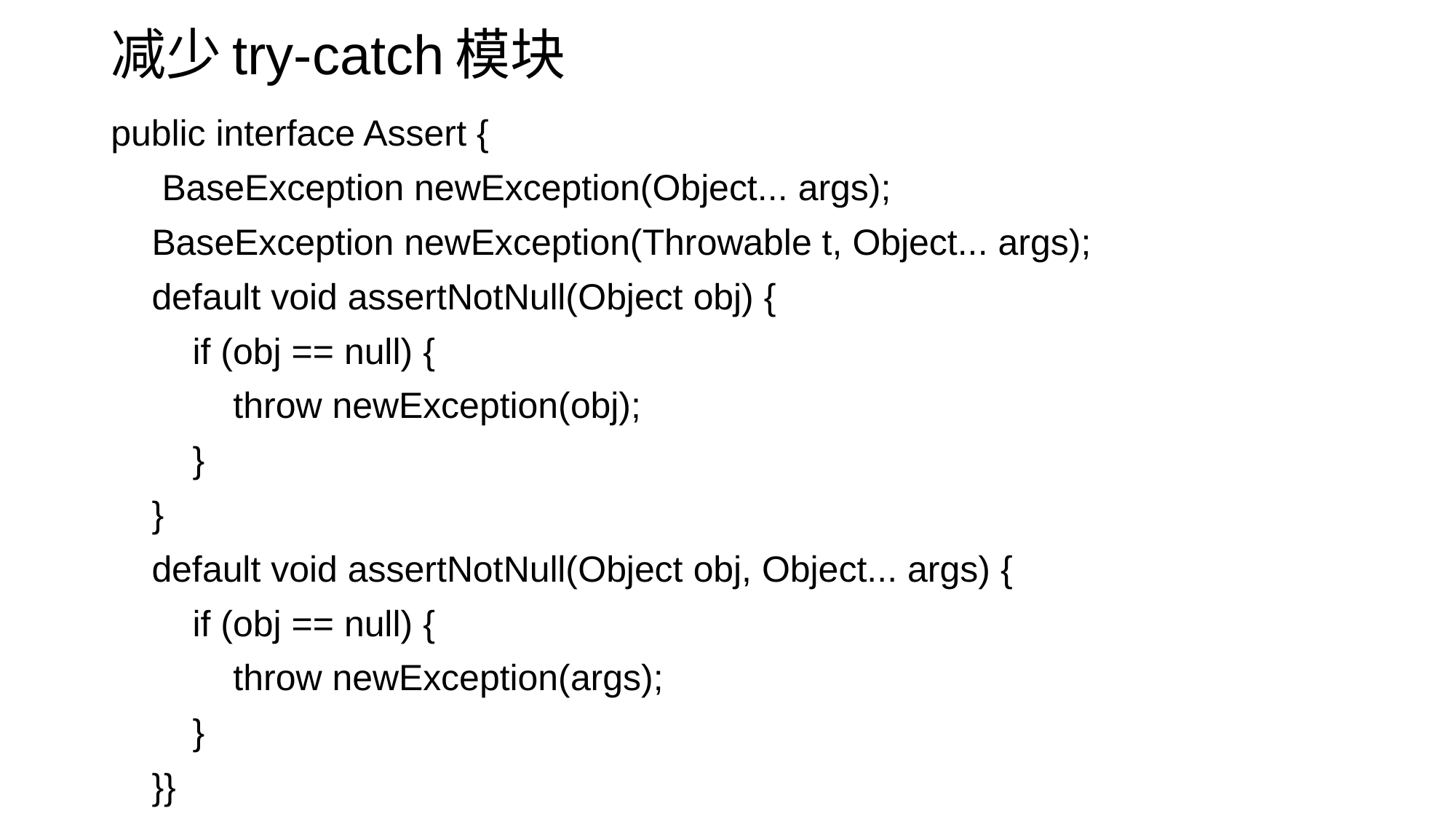

# 减少try-catch模块
public interface Assert {
     BaseException newException(Object... args);
    BaseException newException(Throwable t, Object... args);
    default void assertNotNull(Object obj) {
        if (obj == null) {
            throw newException(obj);
        }
    }
    default void assertNotNull(Object obj, Object... args) {
        if (obj == null) {
            throw newException(args);
        }
    }}